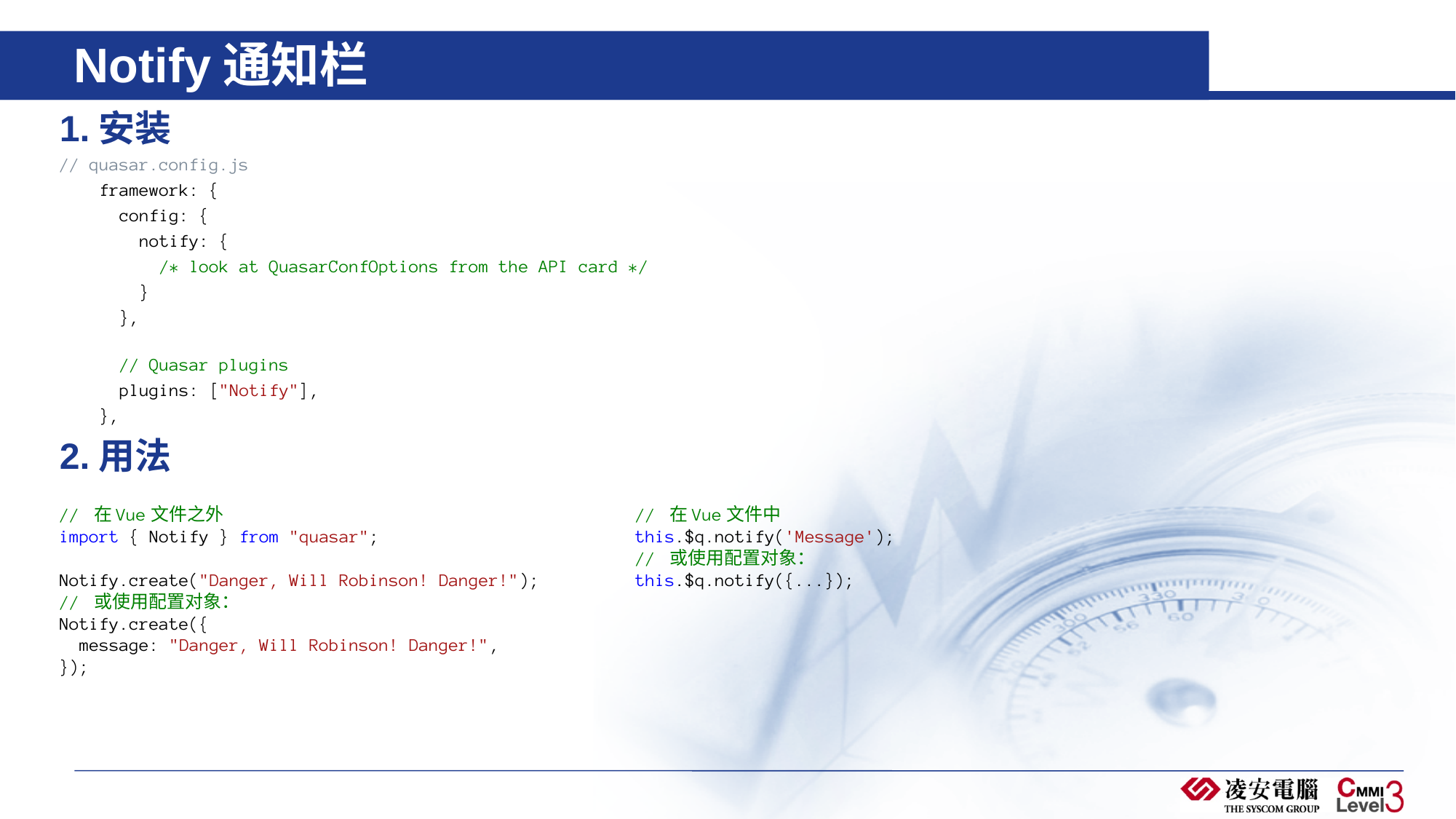

# Notify通知栏
1.安装
// quasar.config.js
    framework: {
      config: {
        notify: {
          /* look at QuasarConfOptions from the API card */
        }
      },
      // Quasar plugins
      plugins: ["Notify"],
    },
2.用法
// 在Vue文件之外
import { Notify } from "quasar";
Notify.create("Danger, Will Robinson! Danger!");
// 或使用配置对象：
Notify.create({
  message: "Danger, Will Robinson! Danger!",
});
// 在Vue文件中
this.$q.notify('Message');
// 或使用配置对象：
this.$q.notify({...});